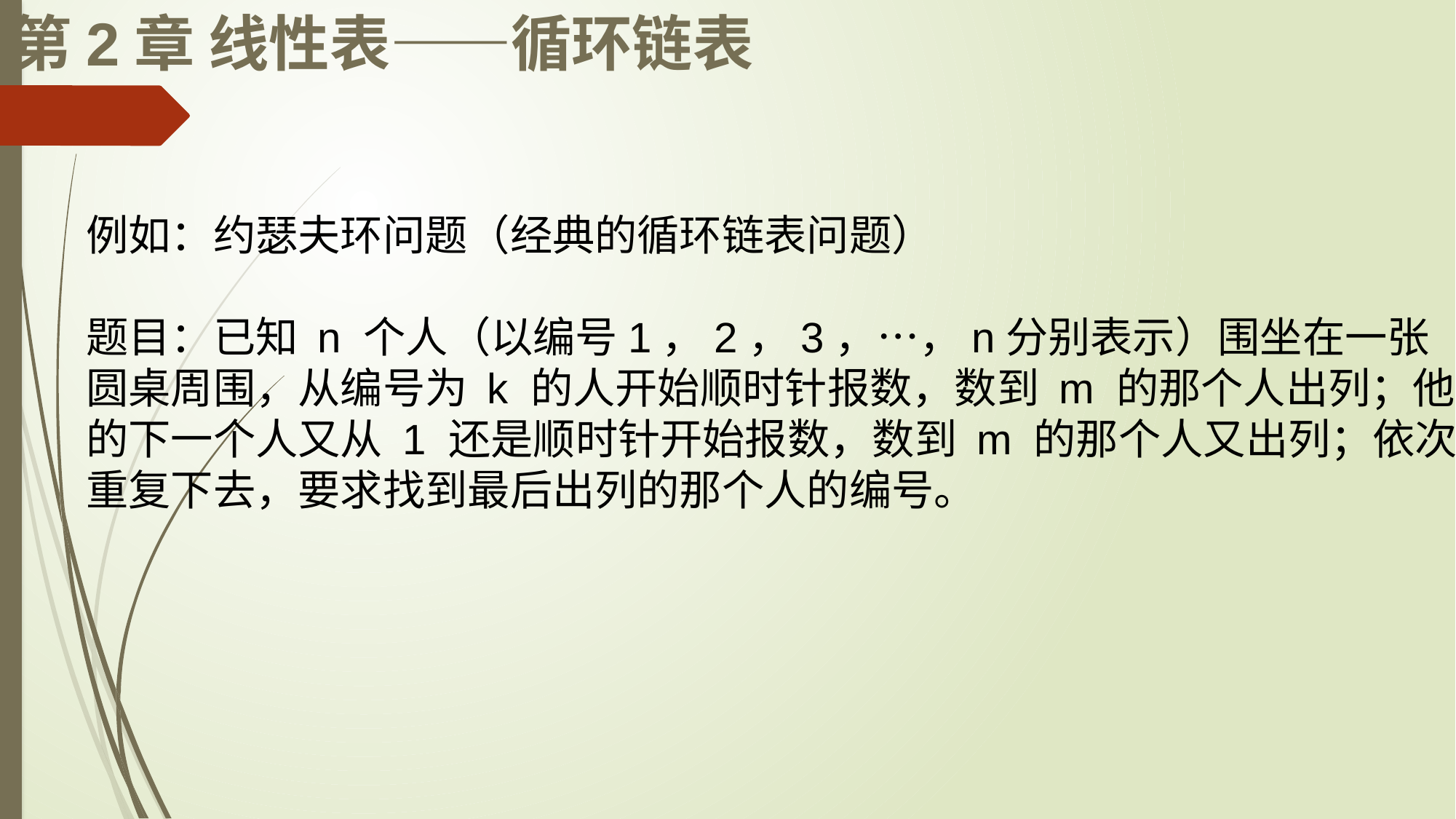

# 第2章 线性表——循环链表
例如：约瑟夫环问题（经典的循环链表问题）

题目：已知 n 个人（以编号1，2，3，…，n分别表示）围坐在一张圆桌周围，从编号为 k 的人开始顺时针报数，数到 m 的那个人出列；他的下一个人又从 1 还是顺时针开始报数，数到 m 的那个人又出列；依次重复下去，要求找到最后出列的那个人的编号。